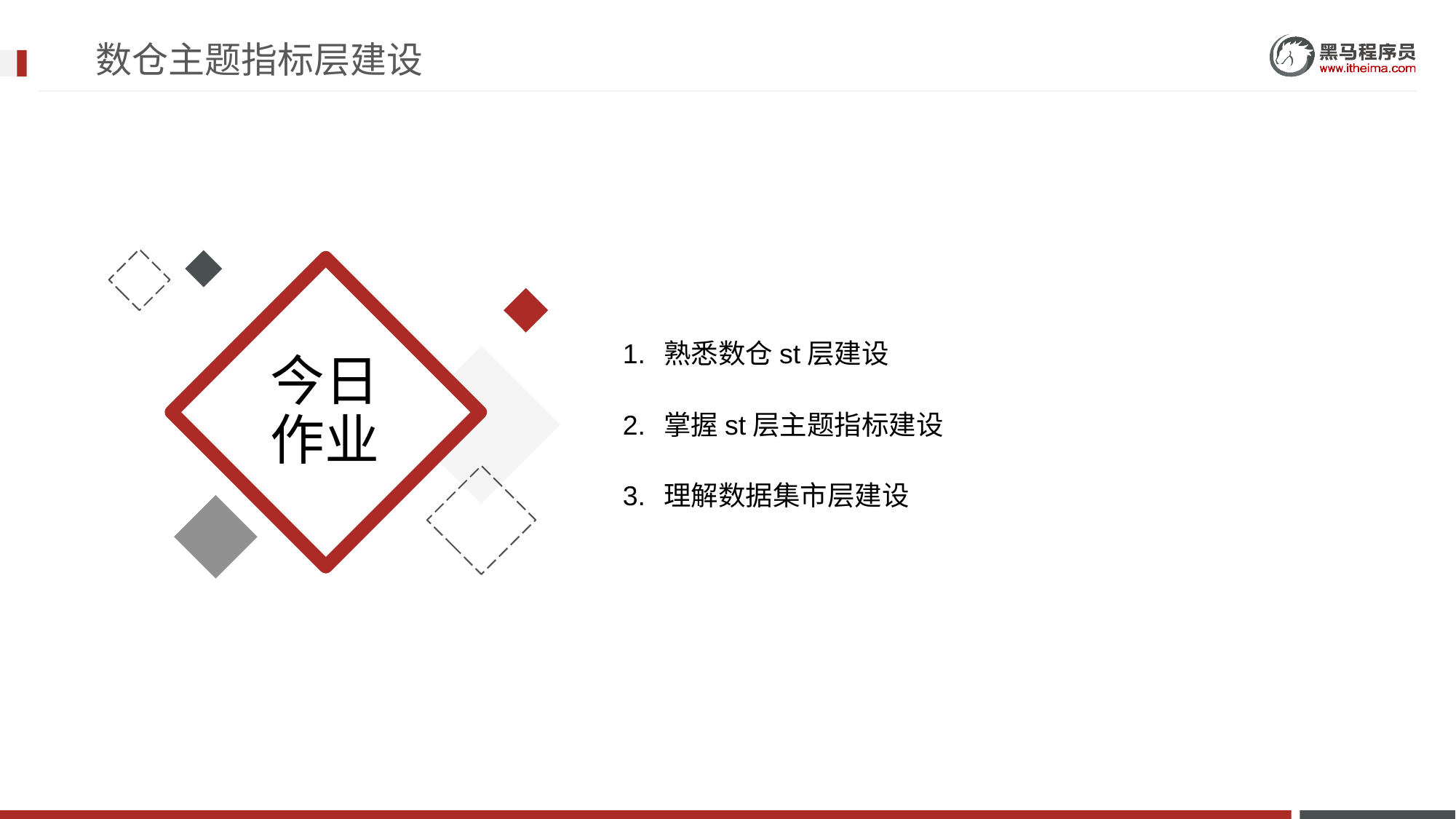

# 数仓主题指标层建设
熟悉数仓st层建设
掌握st层主题指标建设
理解数据集市层建设